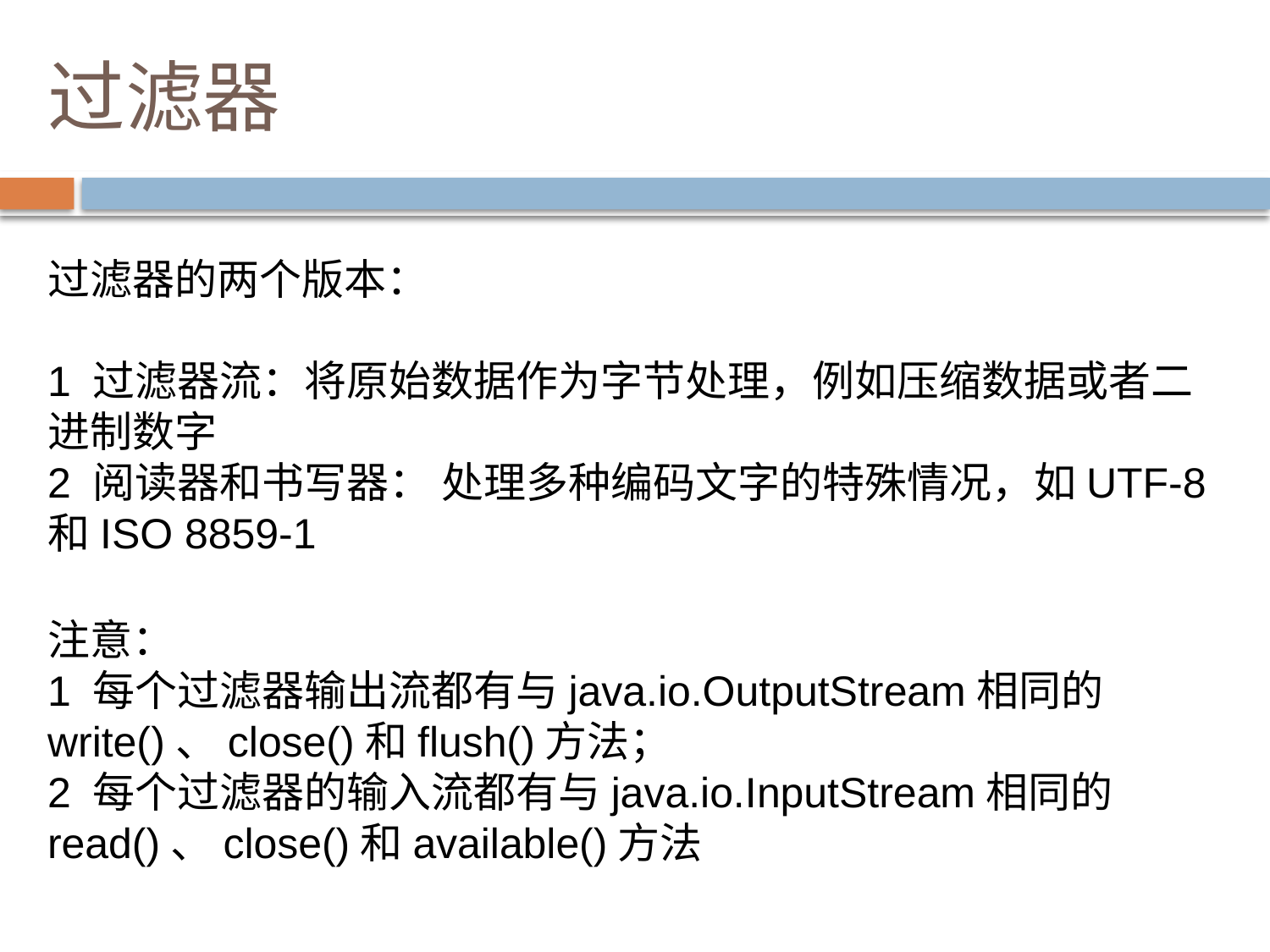

# 过滤器
过滤器的两个版本：

1 过滤器流：将原始数据作为字节处理，例如压缩数据或者二进制数字
2 阅读器和书写器： 处理多种编码文字的特殊情况，如UTF-8和ISO 8859-1
注意：
1 每个过滤器输出流都有与java.io.OutputStream相同的write()、close()和flush()方法；
2 每个过滤器的输入流都有与java.io.InputStream相同的read()、close()和available()方法